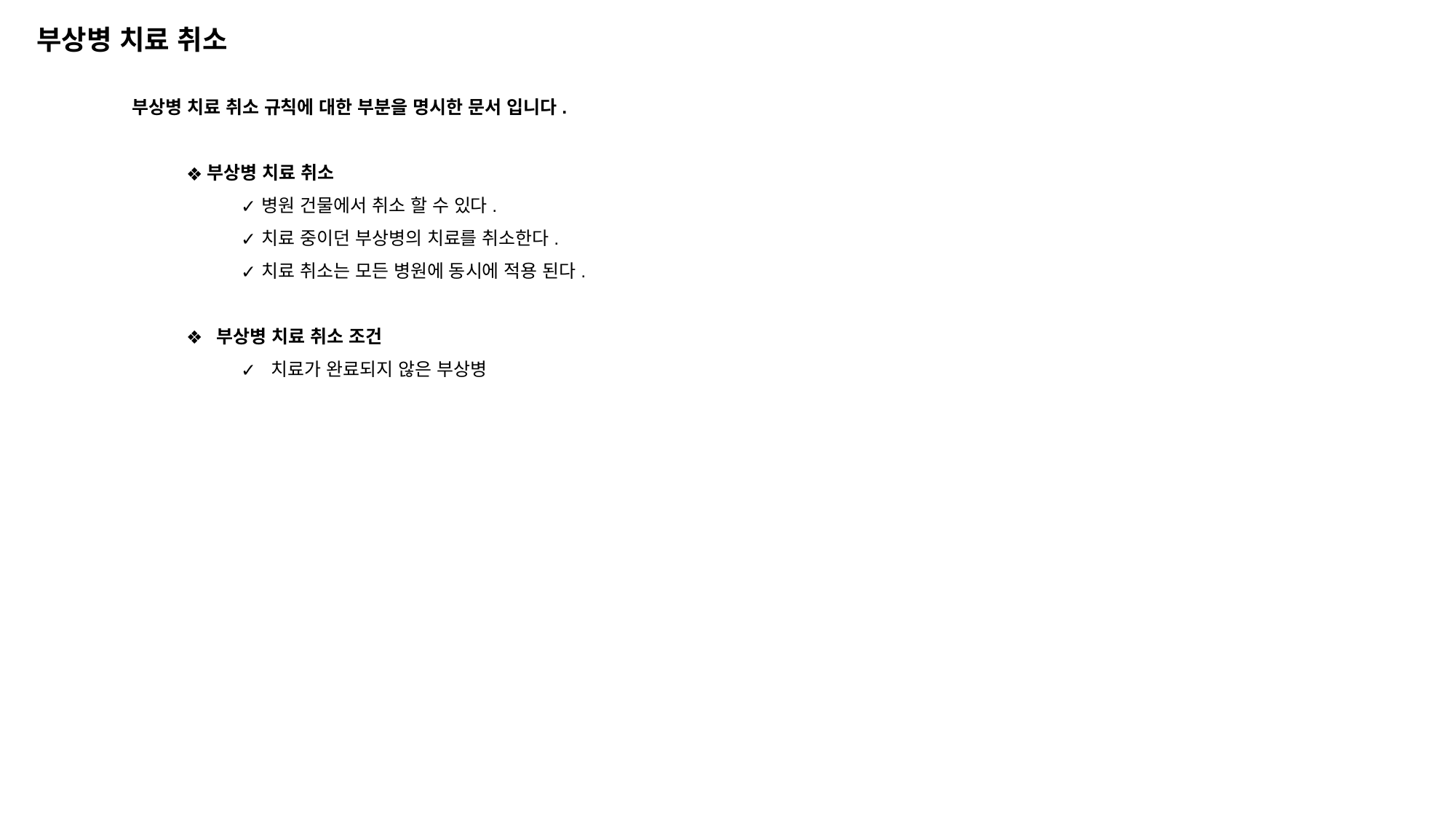

부상병 치료 취소
부상병 치료 취소 규칙에 대한 부분을 명시한 문서 입니다.

부상병 치료 취소
병원 건물에서 취소 할 수 있다.
치료 중이던 부상병의 치료를 취소한다.
치료 취소는 모든 병원에 동시에 적용 된다.

 부상병 치료 취소 조건
 치료가 완료되지 않은 부상병